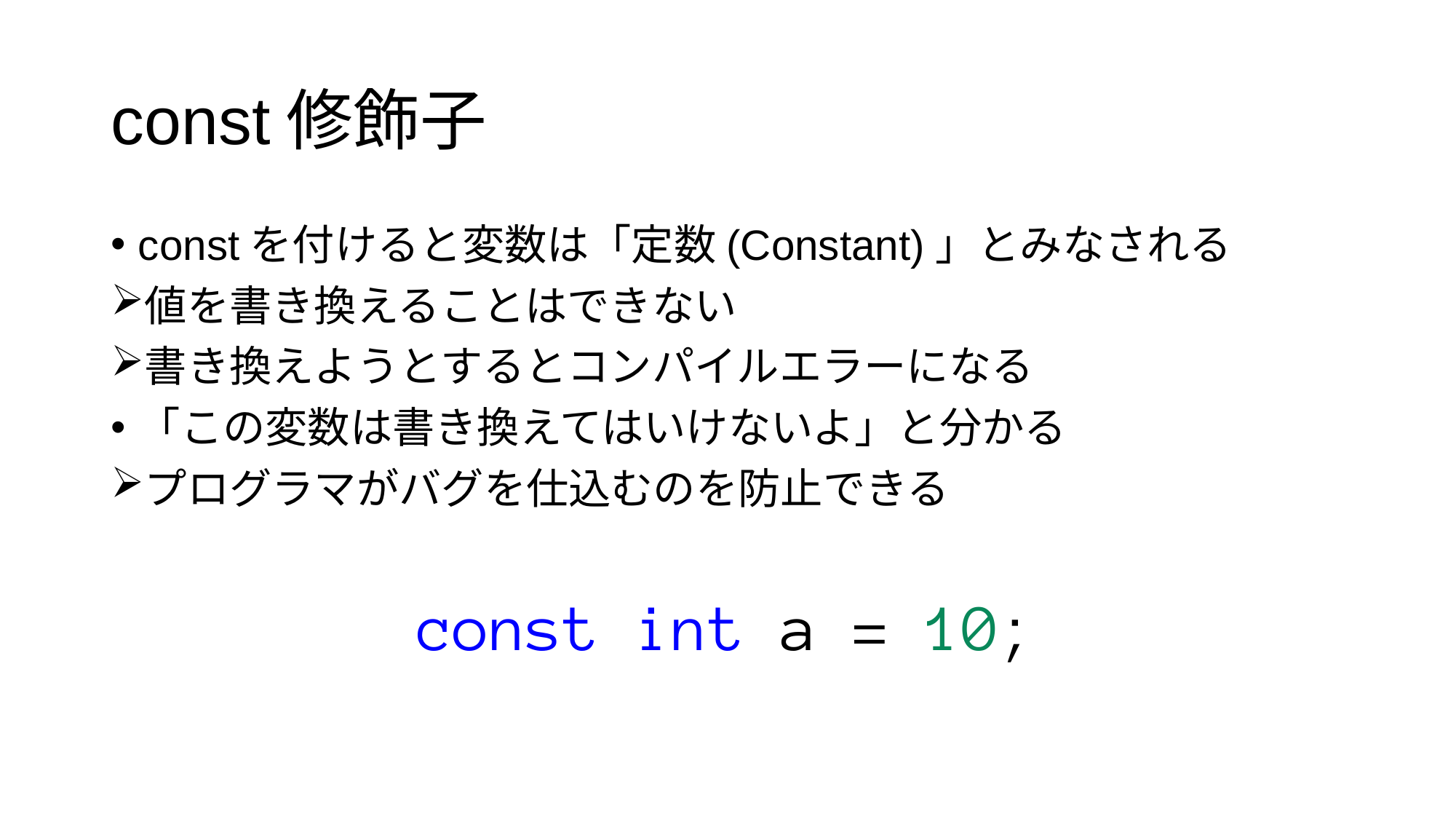

# const修飾子
constを付けると変数は「定数(Constant)」とみなされる
値を書き換えることはできない
書き換えようとするとコンパイルエラーになる
「この変数は書き換えてはいけないよ」と分かる
プログラマがバグを仕込むのを防止できる
const int a = 10;